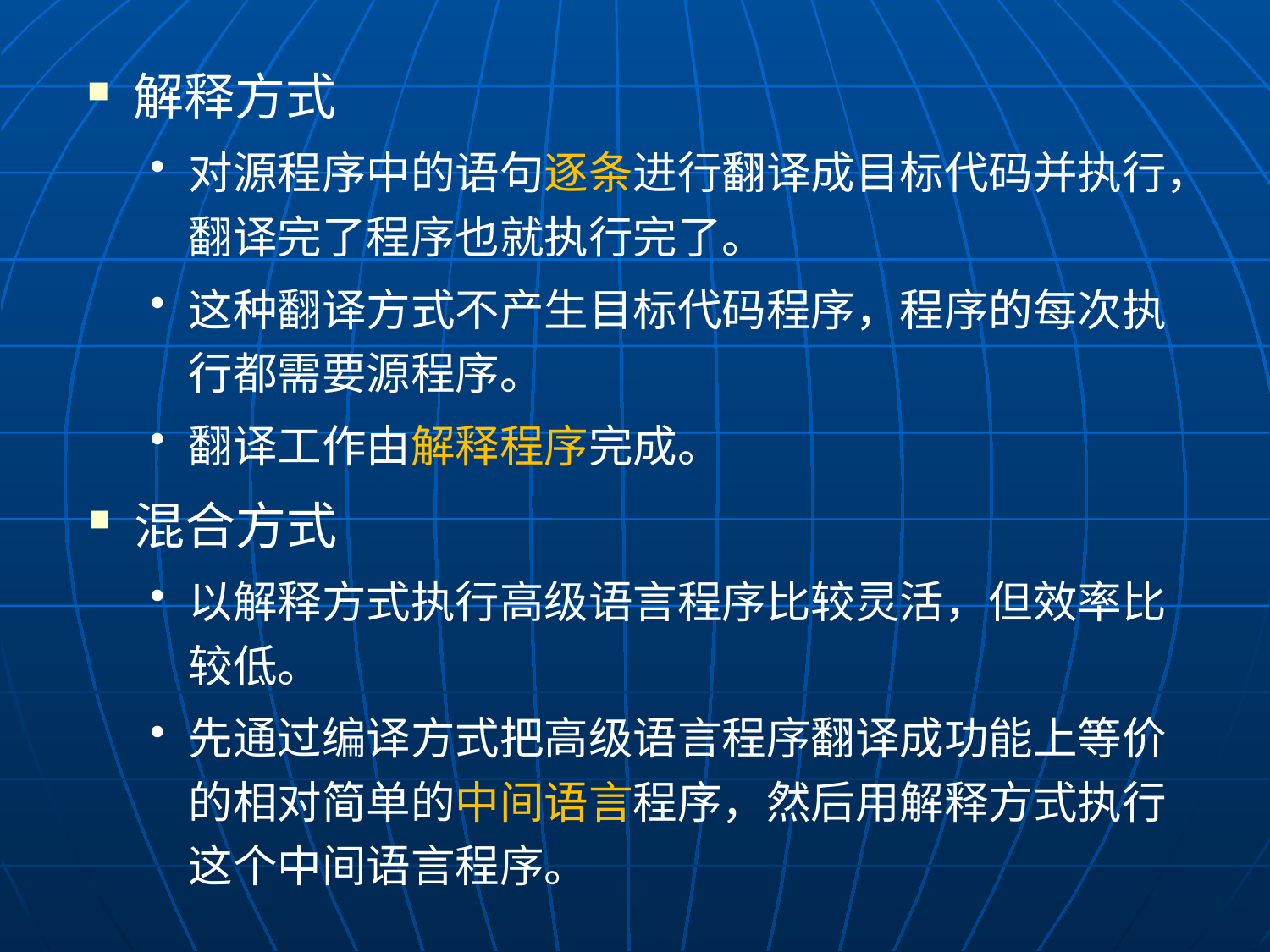

解释方式
对源程序中的语句逐条进行翻译成目标代码并执行，翻译完了程序也就执行完了。
这种翻译方式不产生目标代码程序，程序的每次执行都需要源程序。
翻译工作由解释程序完成。
混合方式
以解释方式执行高级语言程序比较灵活，但效率比较低。
先通过编译方式把高级语言程序翻译成功能上等价的相对简单的中间语言程序，然后用解释方式执行这个中间语言程序。